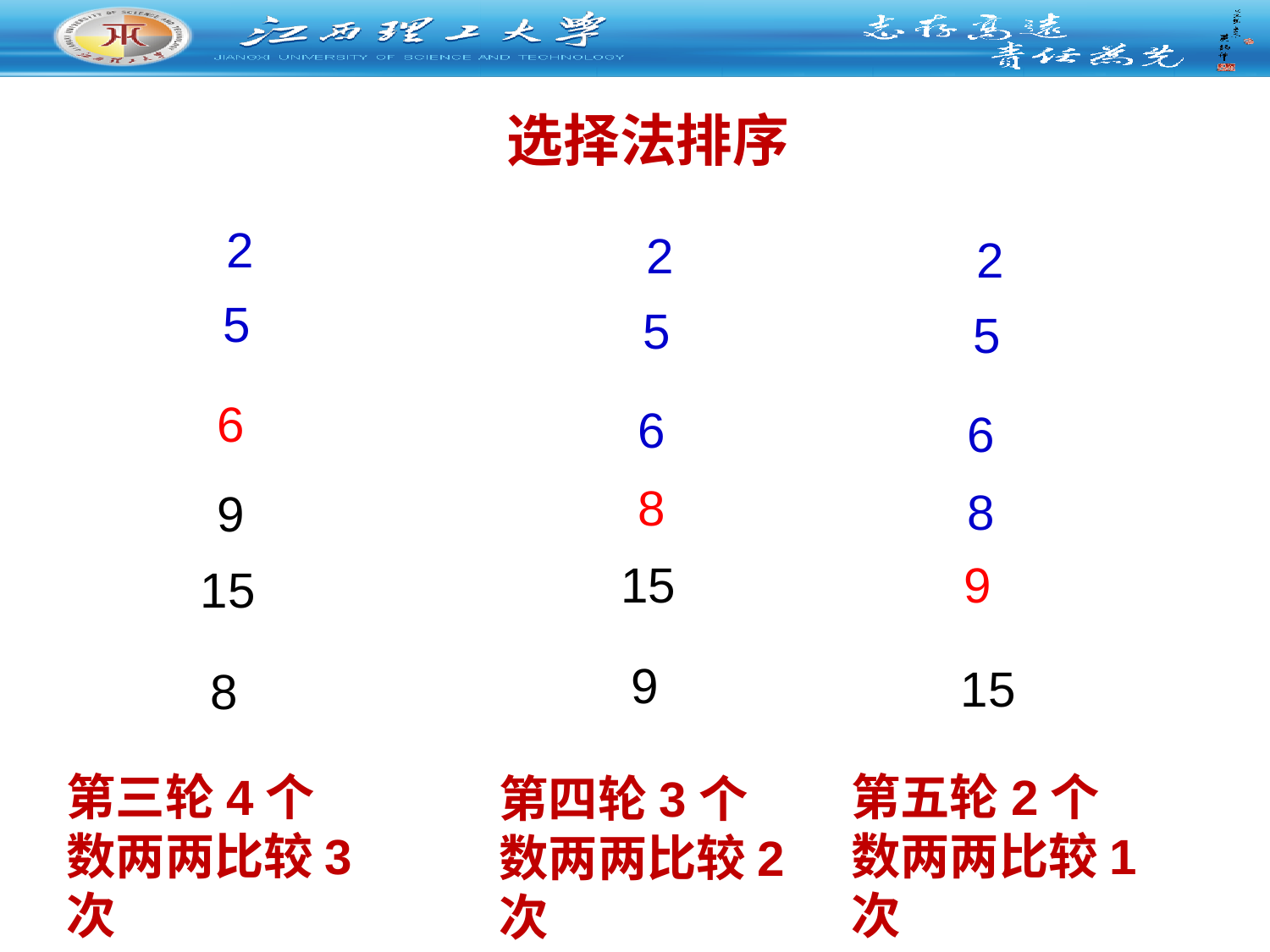

选择法排序
2
2
2
5
5
5

k
6
6
6
8
8
9
15
9
15
9
15
8
第五轮2个数两两比较1次
第三轮4个数两两比较3次
第四轮3个数两两比较2次